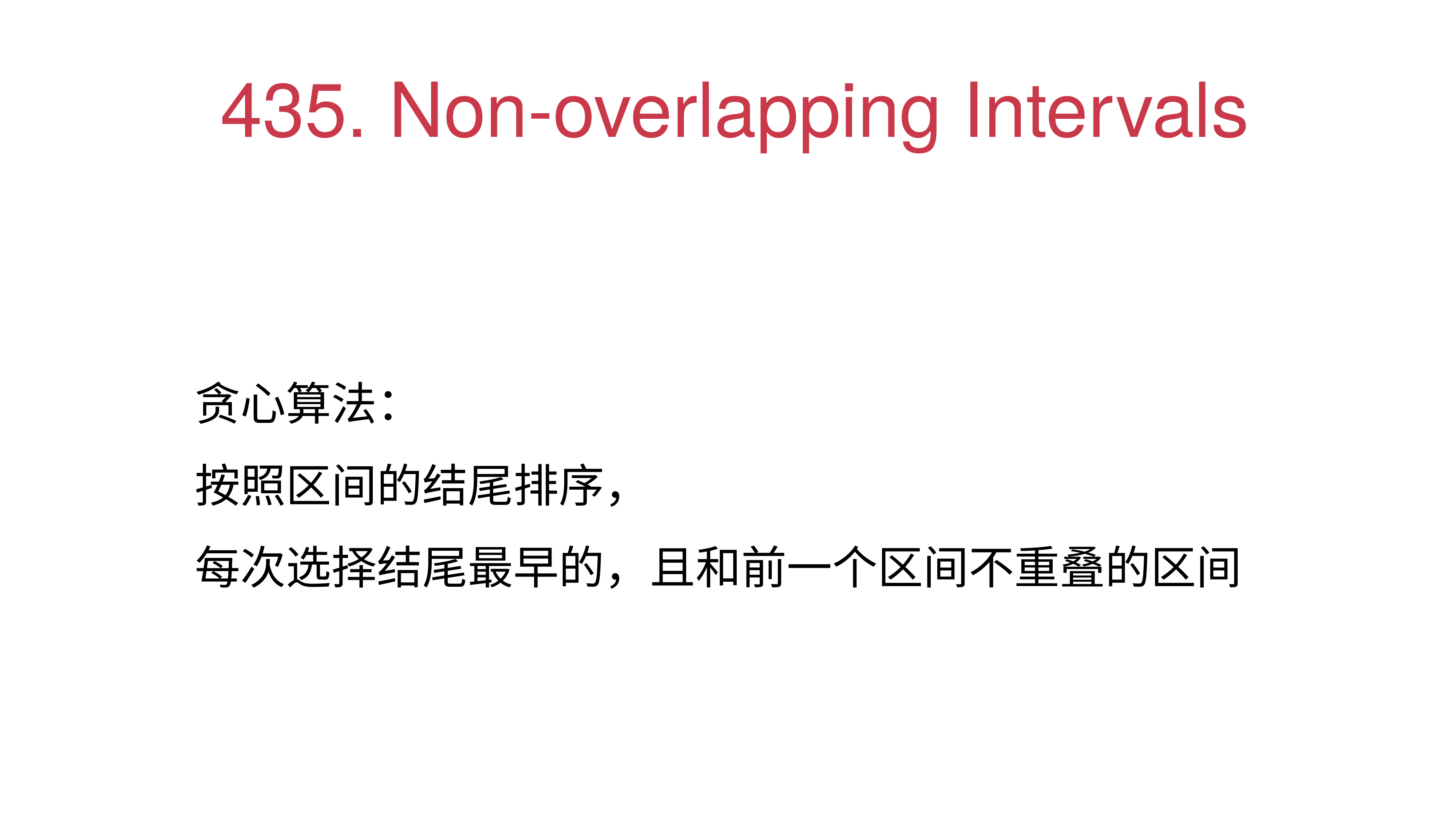

# 435. Non-overlapping Intervals
贪心算法：
按照区间的结尾排序，
每次选择结尾最早的，且和前一个区间不重叠的区间